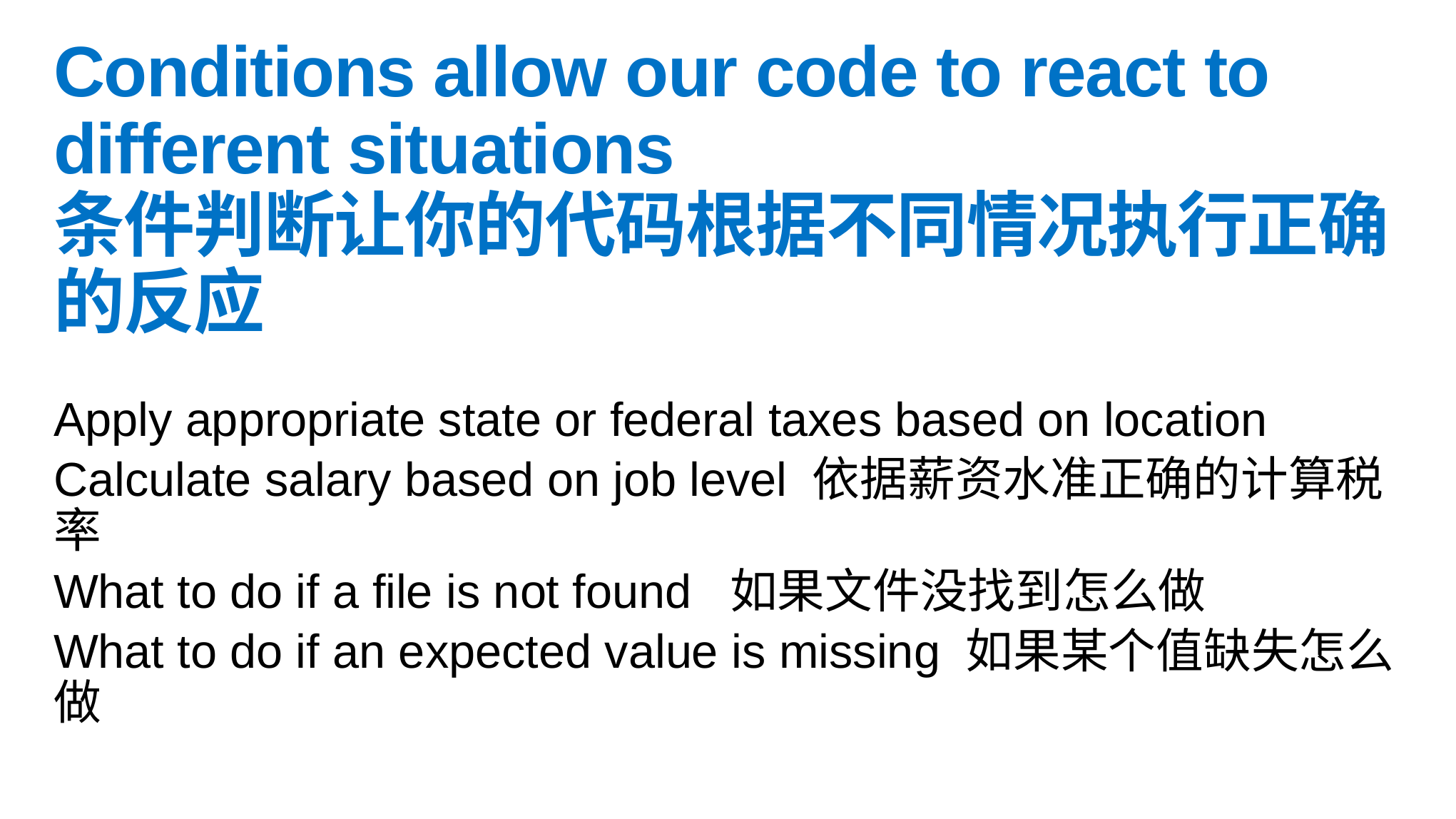

# Conditions allow our code to react to different situations 条件判断让你的代码根据不同情况执行正确的反应
Apply appropriate state or federal taxes based on location
Calculate salary based on job level 依据薪资水准正确的计算税率
What to do if a file is not found  如果文件没找到怎么做
What to do if an expected value is missing 如果某个值缺失怎么做